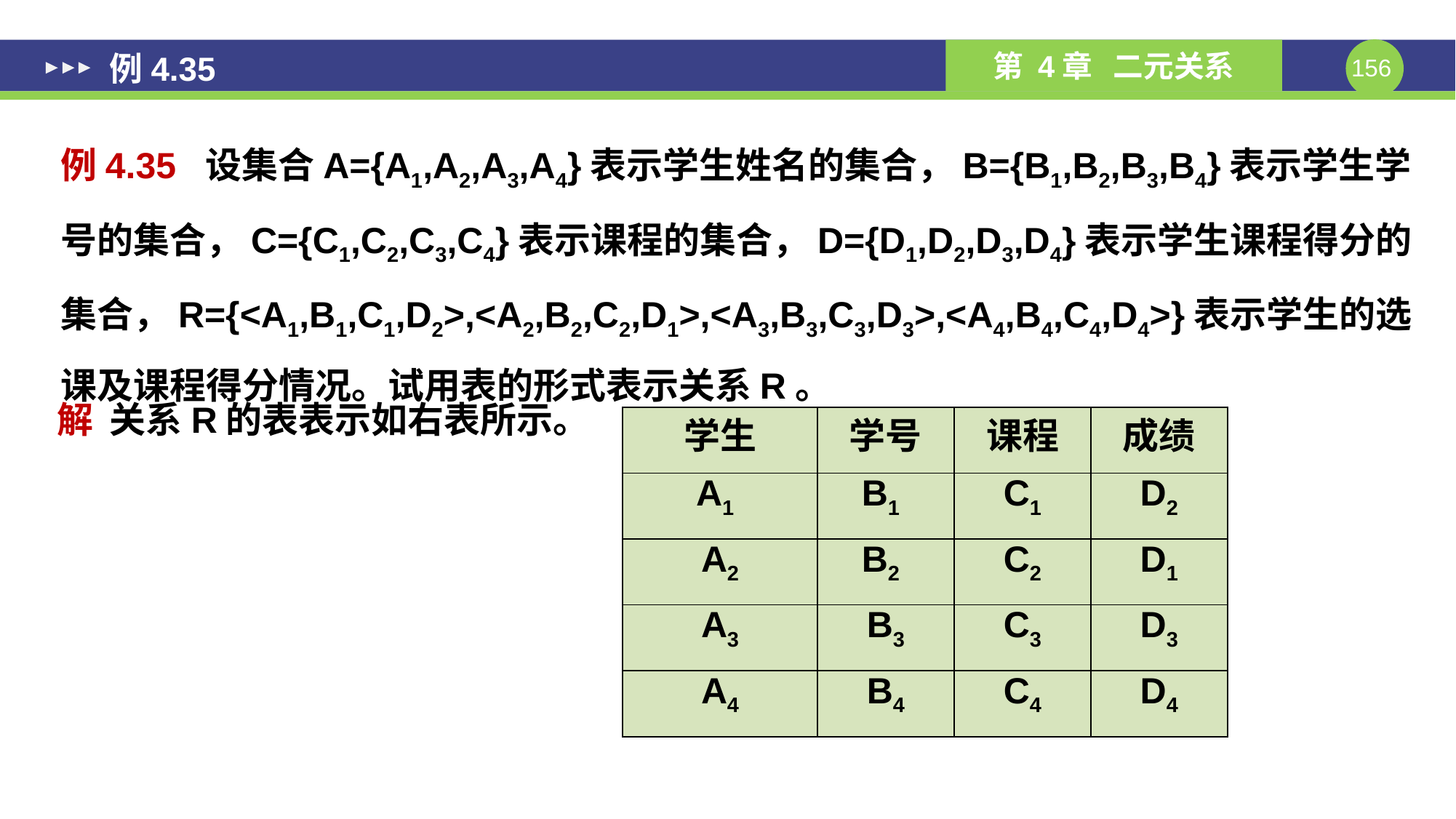

# 例4.35
例4.35  设集合A={A1,A2,A3,A4}表示学生姓名的集合，B={B1,B2,B3,B4}表示学生学号的集合，C={C1,C2,C3,C4}表示课程的集合，D={D1,D2,D3,D4}表示学生课程得分的集合，R={<A1,B1,C1,D2>,<A2,B2,C2,D1>,<A3,B3,C3,D3>,<A4,B4,C4,D4>}表示学生的选课及课程得分情况。试用表的形式表示关系R。
解  关系R的表表示如右表所示。
| 学生 | 学号 | 课程 | 成绩 |
| --- | --- | --- | --- |
| A1 | B1 | C1 | D2 |
| A2 | B2 | C2 | D1 |
| A3 | B3 | C3 | D3 |
| A4 | B4 | C4 | D4 |